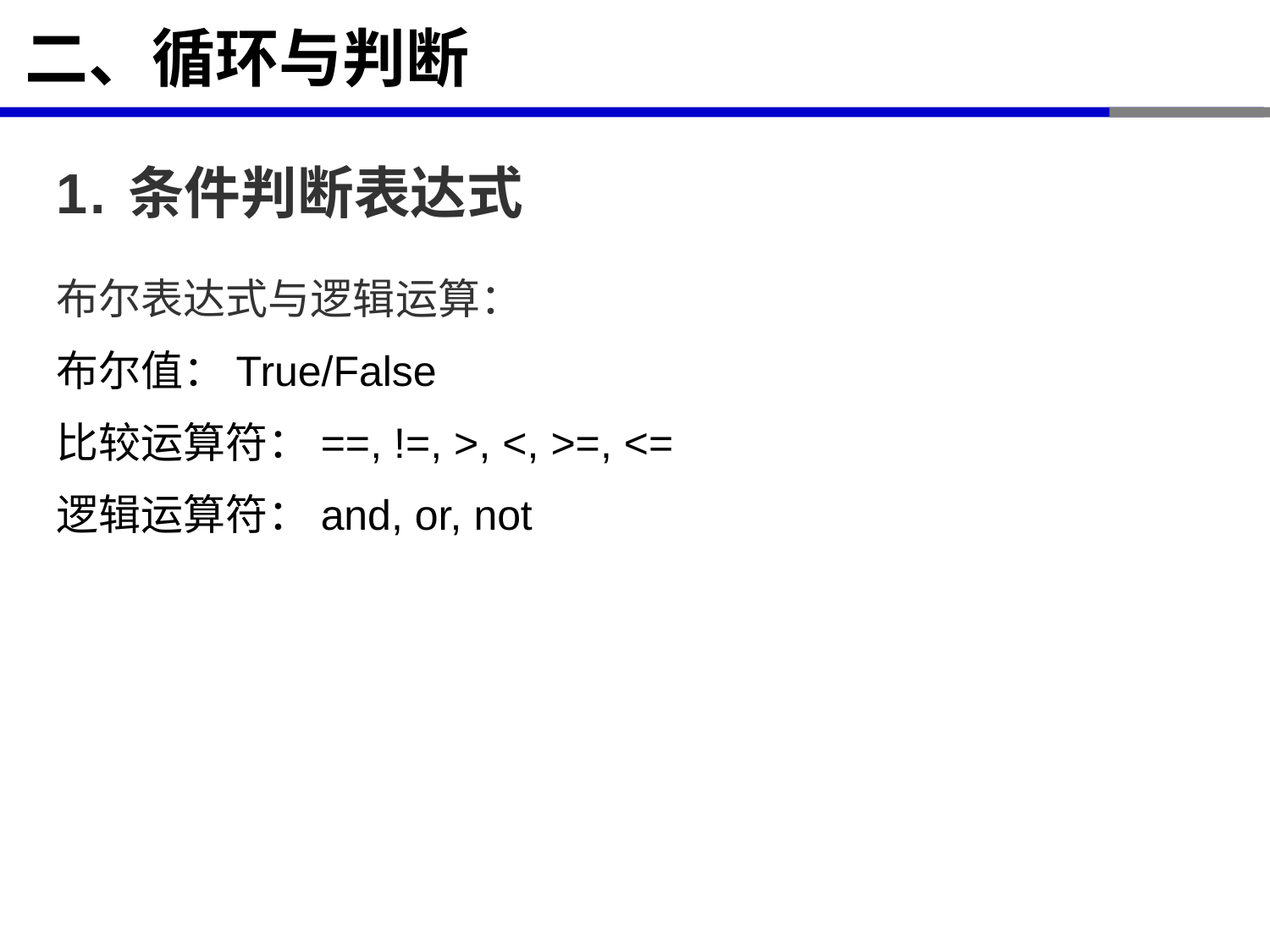

# 二、循环与判断
条件判断表达式
布尔表达式与逻辑运算：
布尔值：True/False
比较运算符：==, !=, >, <, >=, <=
逻辑运算符：and, or, not